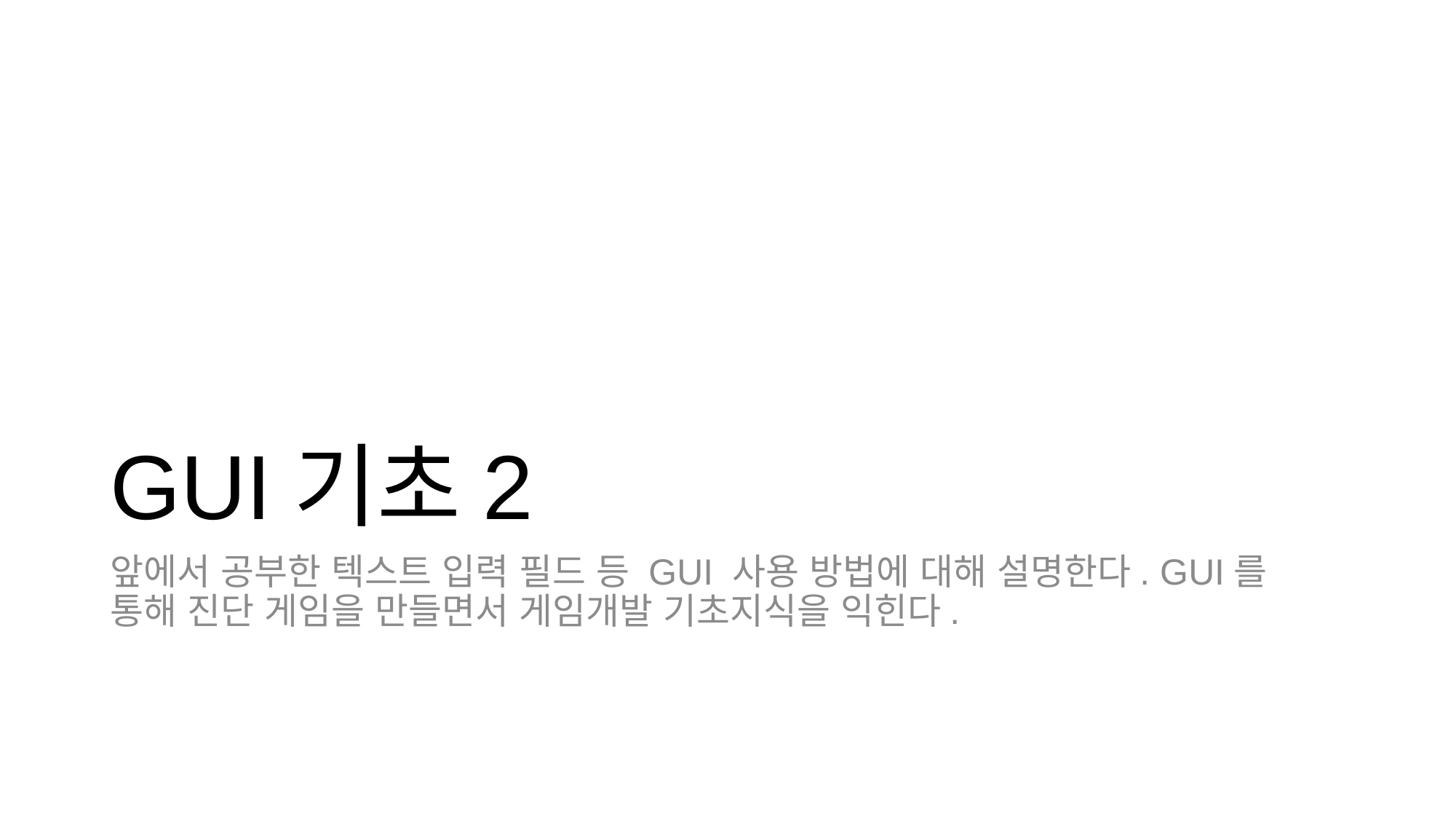

# GUI기초2
앞에서 공부한 텍스트 입력 필드 등 GUI 사용 방법에 대해 설명한다. GUI를 통해 진단 게임을 만들면서 게임개발 기초지식을 익힌다.